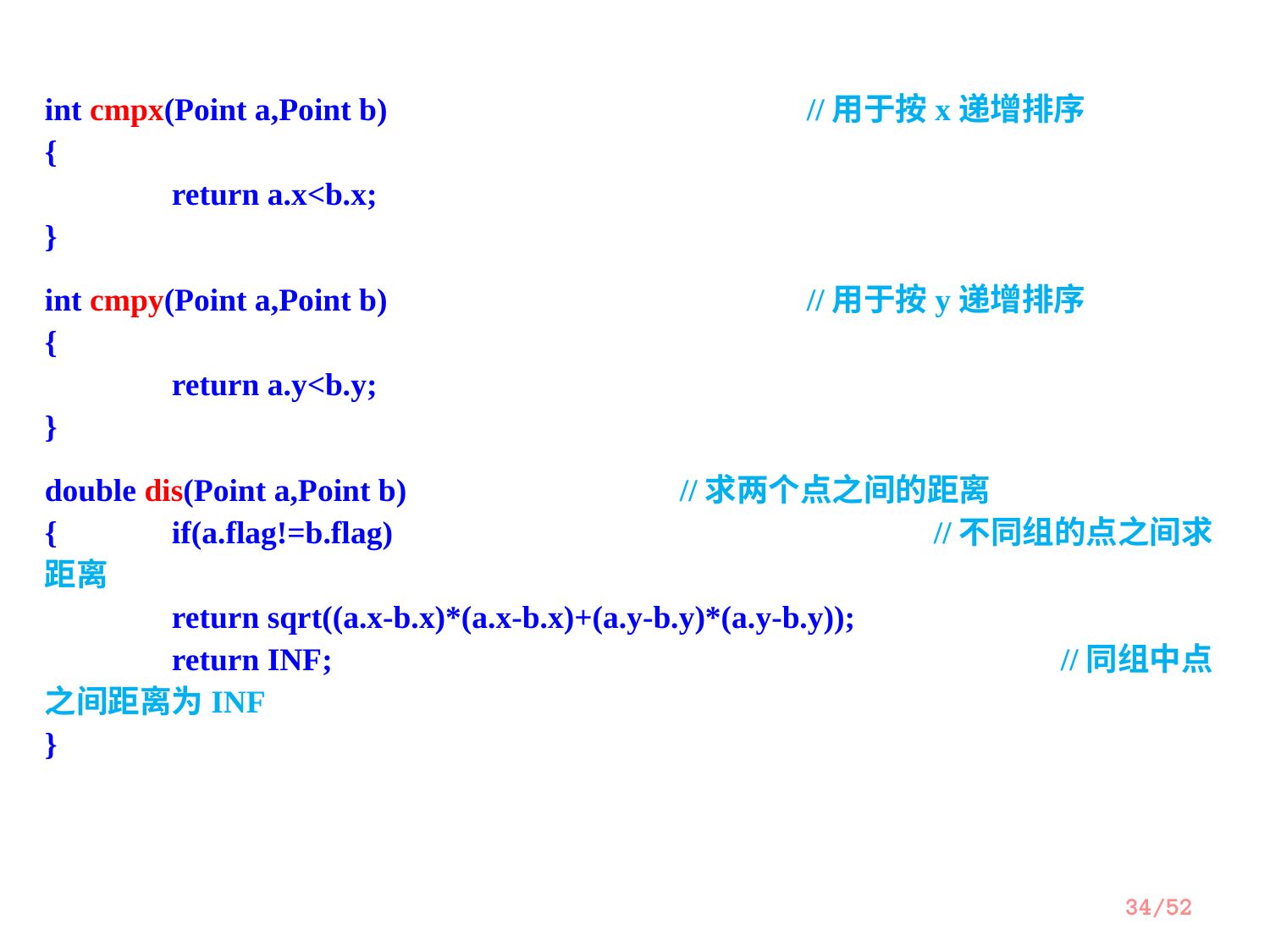

int cmpx(Point a,Point b)				//用于按x递增排序
{
     	return a.x<b.x;
}
int cmpy(Point a,Point b)				//用于按y递增排序
{
     	return a.y<b.y;
}
double dis(Point a,Point b)			//求两个点之间的距离
{    	if(a.flag!=b.flag) 					//不同组的点之间求距离
           	return sqrt((a.x-b.x)*(a.x-b.x)+(a.y-b.y)*(a.y-b.y));
     	return INF; 						//同组中点之间距离为INF
}
34/52